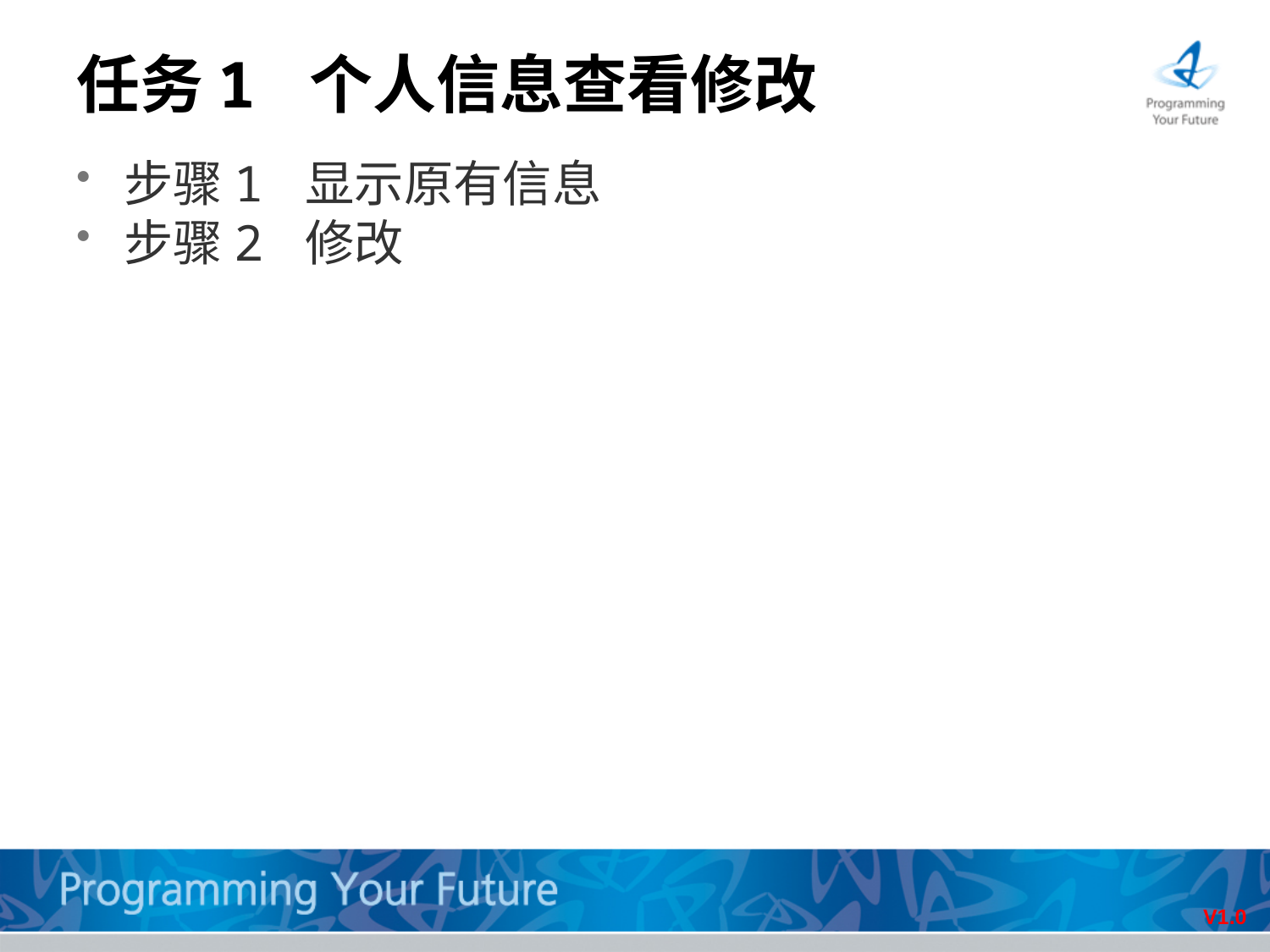

# 任务1 个人信息查看修改
步骤1 显示原有信息
步骤2 修改